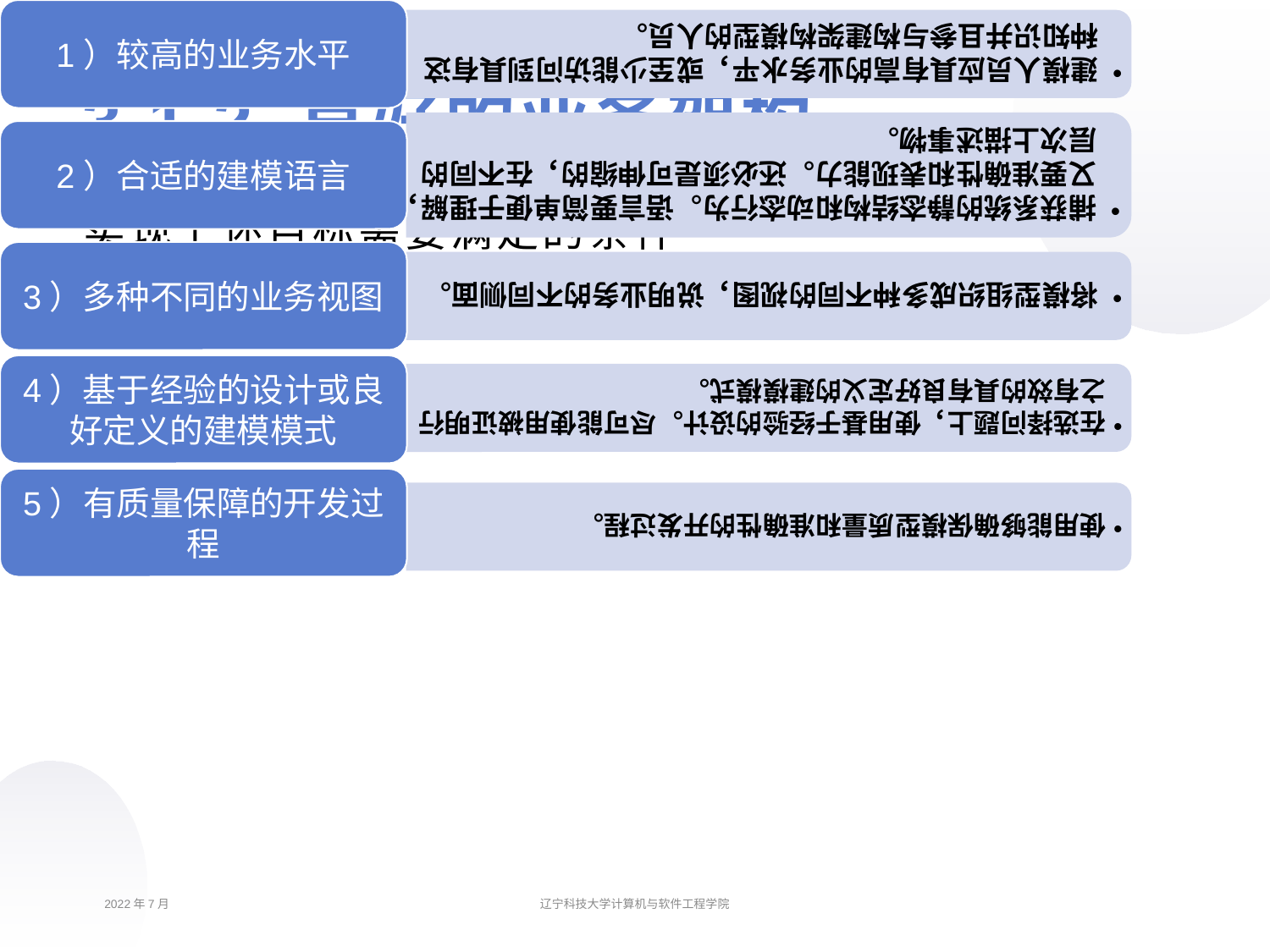

# 3.1.2 良好的业务架构
实现上述目标需要满足的条件

建模人员应具有高的业务水平，或至少能访问到具有这种知识并且参与构建架构模型的人员。
1）较高的业务水平
捕获系统的静态结构和动态行为。语言要简单便于理解，又要准确性和表现能力。还必须是可伸缩的，在不同的层次上描述事物。
2）合适的建模语言
将模型组织成多种不同的视图，说明业务的不同侧面。
3）多种不同的业务视图
在选择问题上，使用基于经验的设计。尽可能使用被证明行之有效的具有良好定义的建模模式。
4）基于经验的设计或良好定义的建模模式
使用能够确保模型质量和准确性的开发过程。
5）有质量保障的开发过程

2022年7月
辽宁科技大学计算机与软件工程学院
15